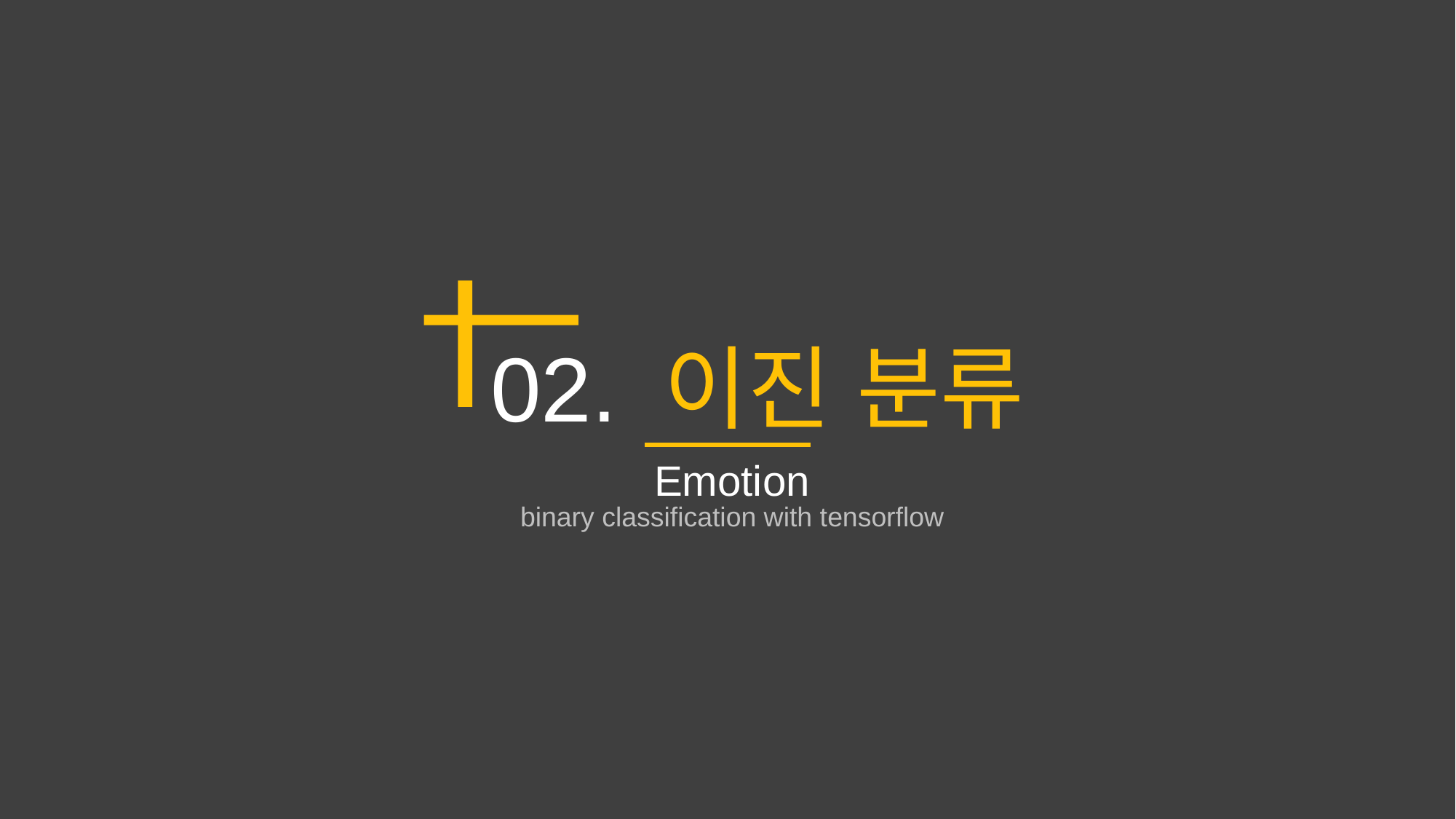

02. 이진 분류

Emotion
binary classification with tensorflow